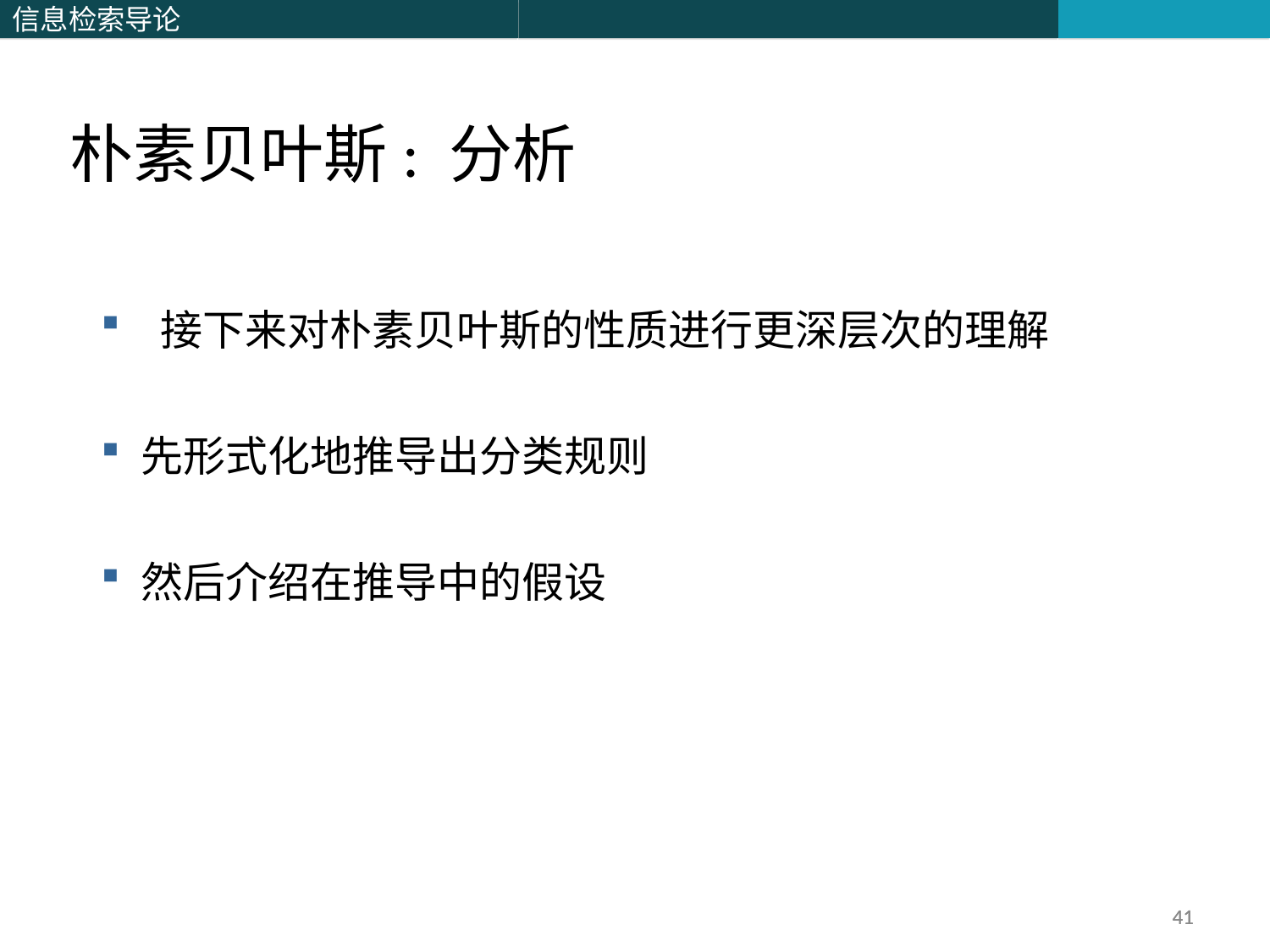

朴素贝叶斯: 分析

 接下来对朴素贝叶斯的性质进行更深层次的理解

先形式化地推导出分类规则

然后介绍在推导中的假设
41
41